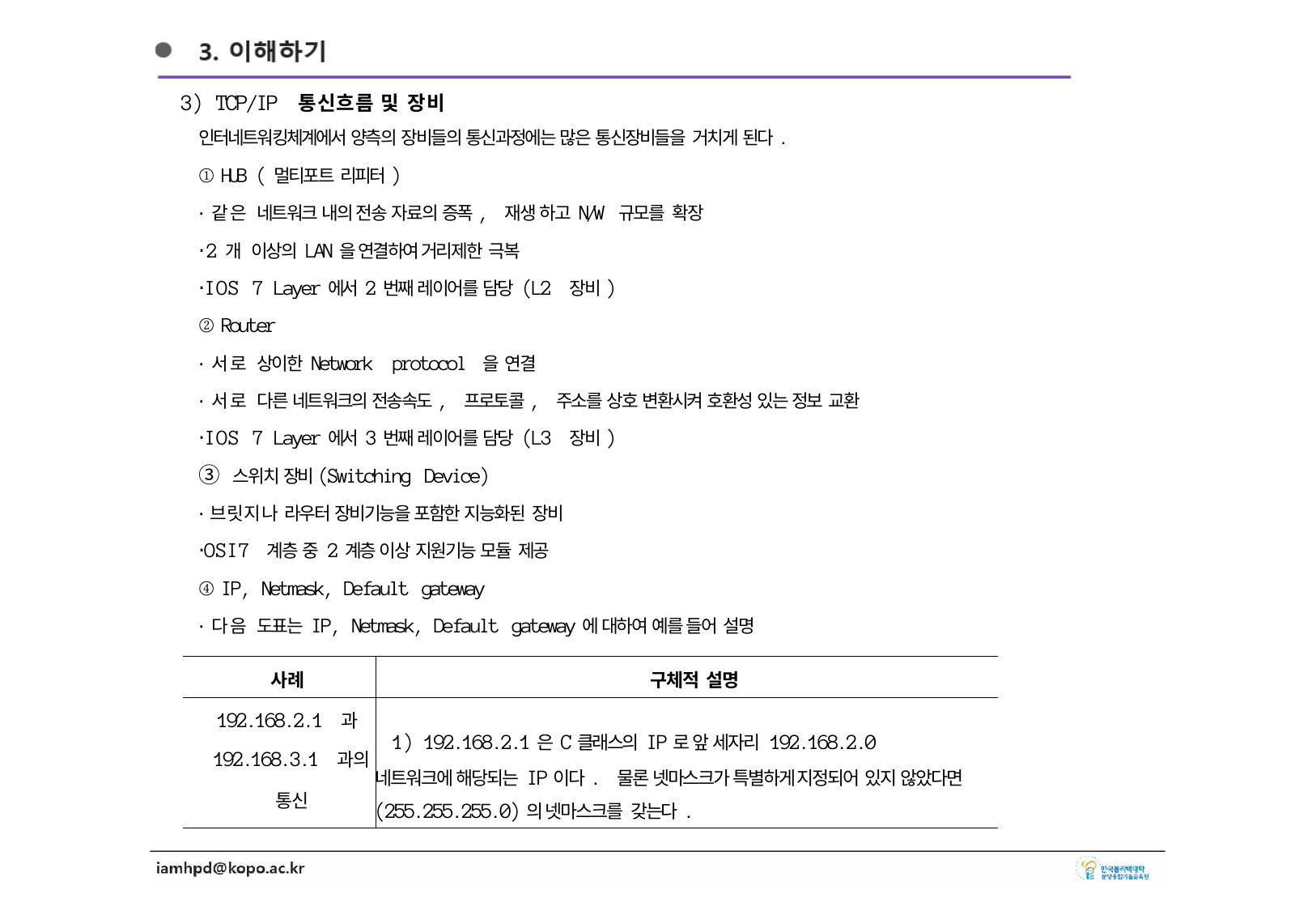

3) TCP/IP 통신흐름 및 장비
인터네트워킹체계에서 양측의 장비들의 통신과정에는 많은 통신장비들을 거치게 된다.
① HUB (멀티포트 리피터)
∙같은 네트워크 내의 전송 자료의 증폭, 재생 하고 N/W 규모를 확장
∙2개 이상의 LAN을 연결하여 거리제한 극복
∙IOS 7 Layer에서 2번째 레이어를 담당 (L2 장비)
② Router
∙서로 상이한 Network  protocol 을 연결
∙서로 다른 네트워크의 전송속도, 프로토콜, 주소를 상호 변환시켜 호환성 있는 정보 교환
∙IOS 7 Layer에서 3번째 레이어를 담당 (L3 장비)
③ 스위치 장비(Switching Device)
∙브릿지나 라우터 장비기능을 포함한 지능화된 장비
∙OSI7 계층 중 2계층 이상 지원기능 모듈 제공
④ IP, Netmask, Default gateway
∙다음 도표는 IP, Netmask, Default gateway에 대하여 예를 들어 설명
| 사례 | 구체적 설명 |
| --- | --- |
| 192.168.2.1 과 192.168.3.1 과의 통신 | 1) 192.168.2.1은 C클래스의 IP로 앞 세자리 192.168.2.0 네트워크에 해당되는 IP이다. 물론 넷마스크가 특별하게 지정되어 있지 않았다면 (255.255.255.0)의 넷마스크를 갖는다. |